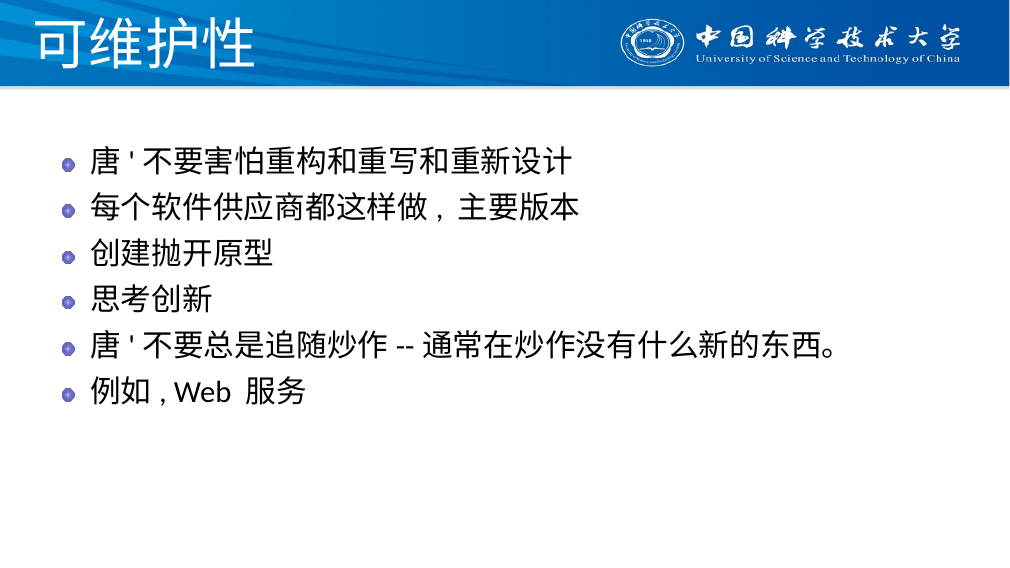

# 可维护性
唐'不要害怕重构和重写和重新设计
每个软件供应商都这样做, 主要版本
创建抛开原型
思考创新
唐'不要总是追随炒作--通常在炒作没有什么新的东西。
例如, Web 服务